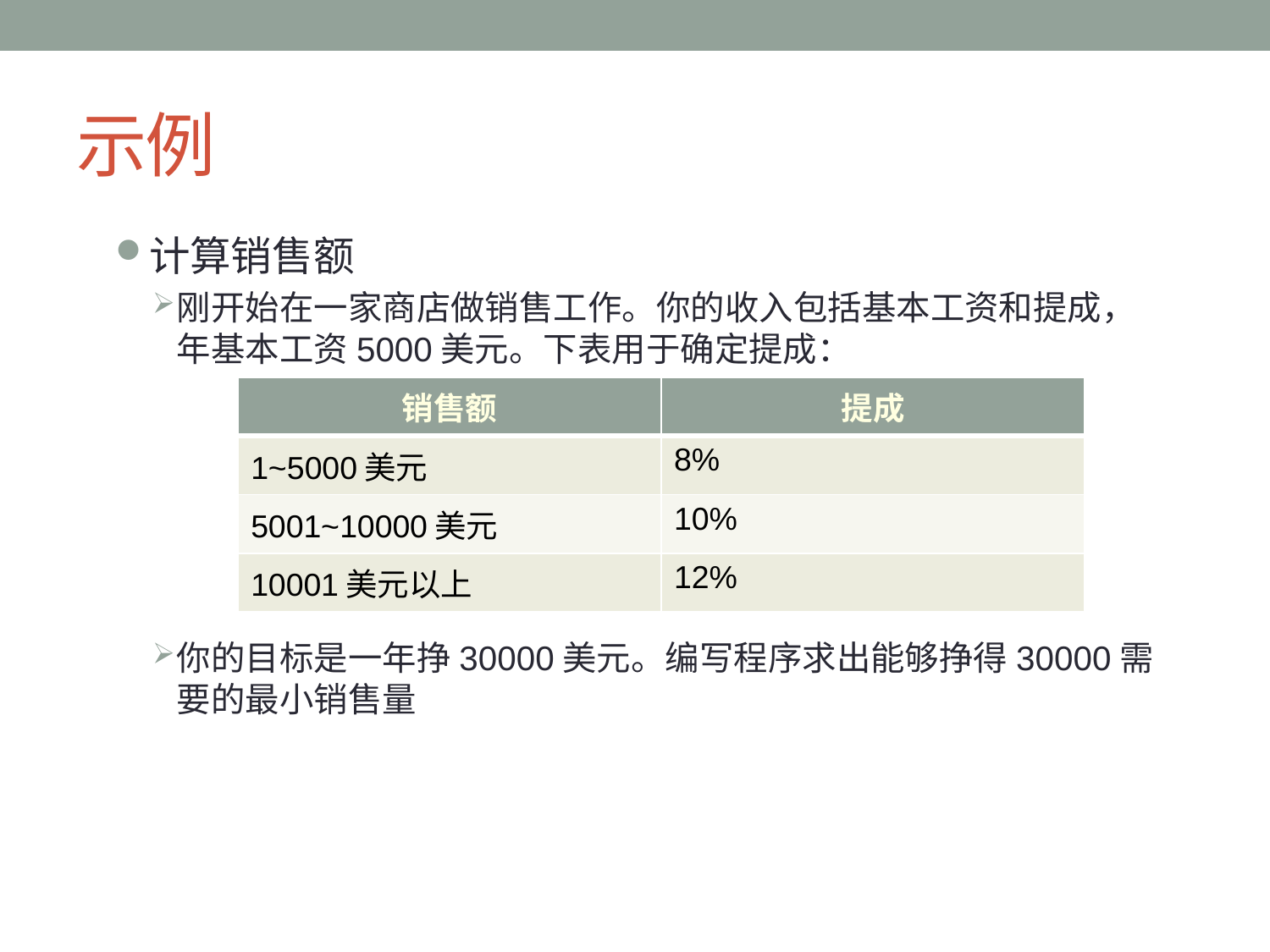

# 示例
计算销售额
刚开始在一家商店做销售工作。你的收入包括基本工资和提成，年基本工资5000美元。下表用于确定提成：

你的目标是一年挣30000美元。编写程序求出能够挣得30000需要的最小销售量
| 销售额 | 提成 |
| --- | --- |
| 1~5000美元 | 8% |
| 5001~10000美元 | 10% |
| 10001美元以上 | 12% |